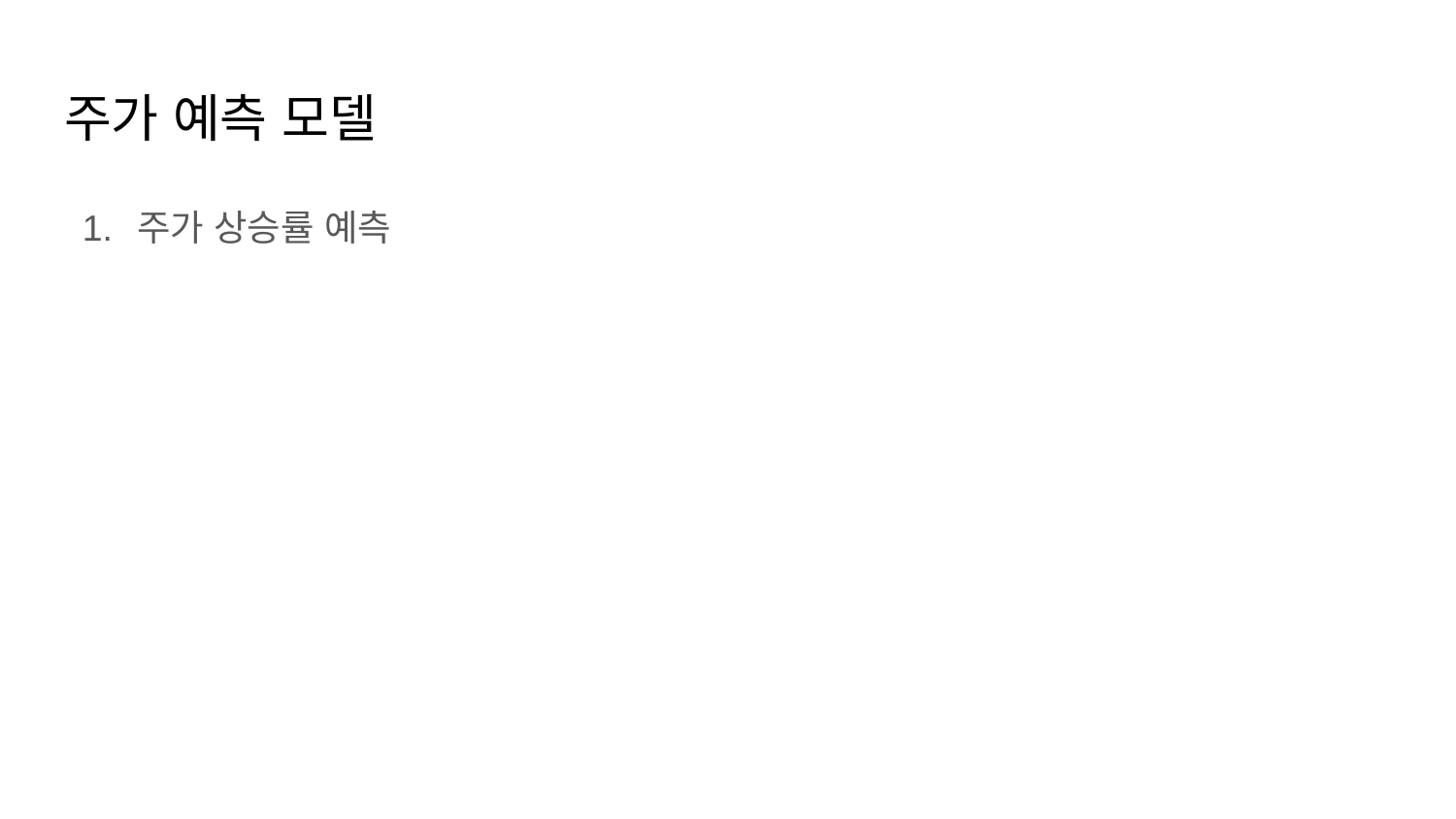

# 주가 예측 모델
주가 상승률 예측